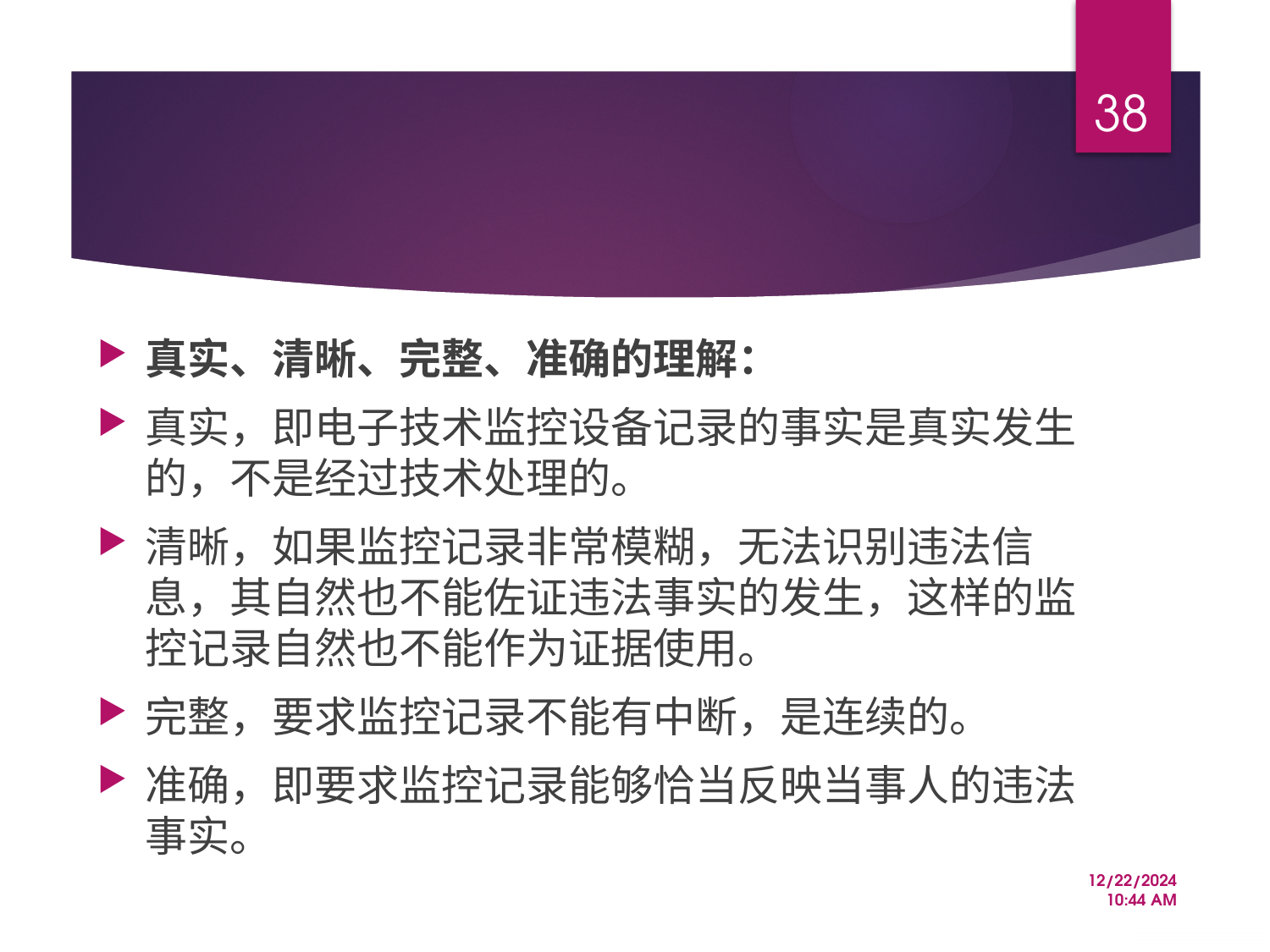

38
#
真实、清晰、完整、准确的理解：
真实，即电子技术监控设备记录的事实是真实发生的，不是经过技术处理的。
清晰，如果监控记录非常模糊，无法识别违法信息，其自然也不能佐证违法事实的发生，这样的监控记录自然也不能作为证据使用。
完整，要求监控记录不能有中断，是连续的。
准确，即要求监控记录能够恰当反映当事人的违法事实。

12/22/2024 10:44 AM